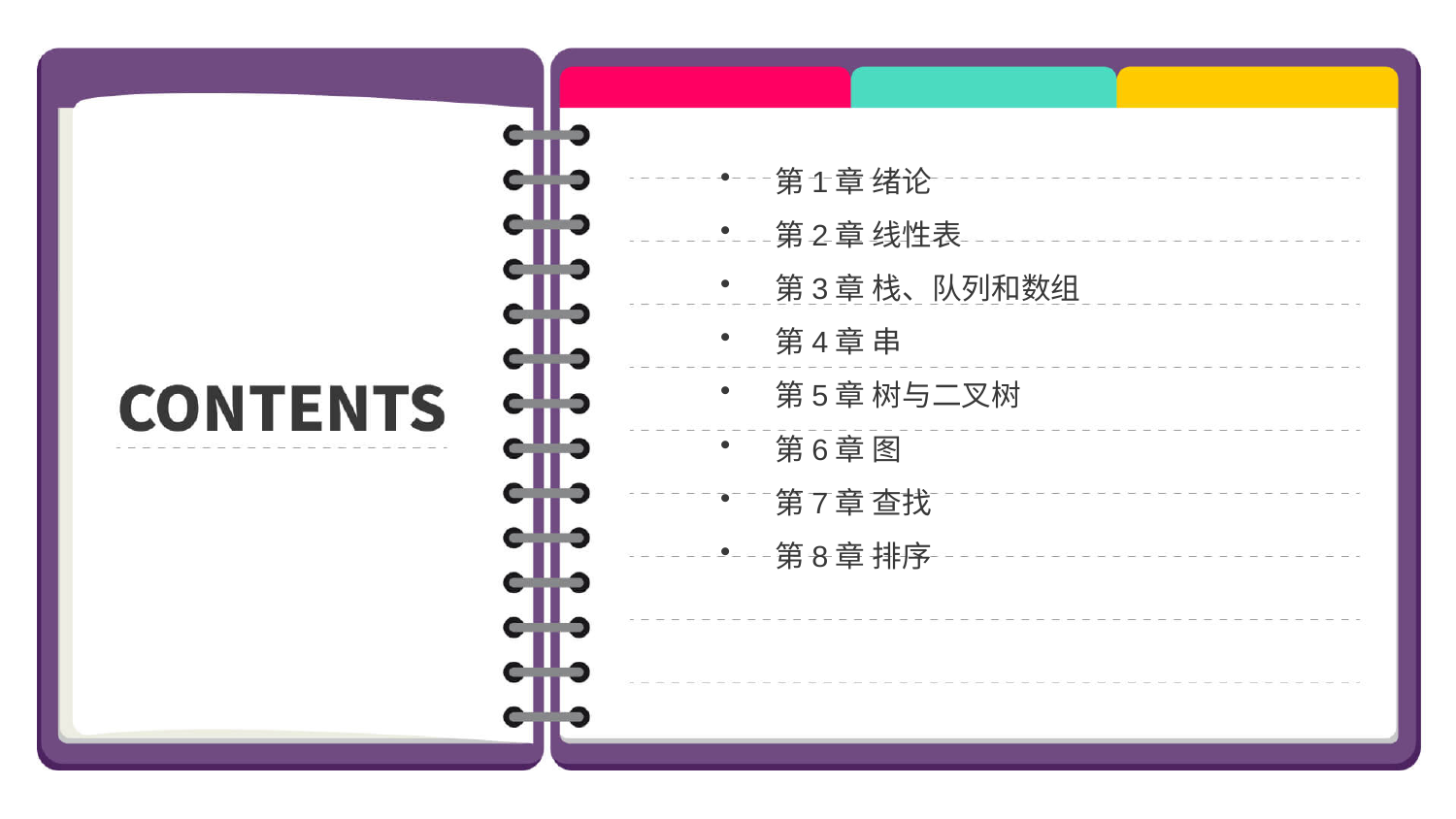

第1章 绪论
第2章 线性表
第3章 栈、队列和数组
第4章 串
第5章 树与二叉树
第6章 图
第7章 查找
第8章 排序